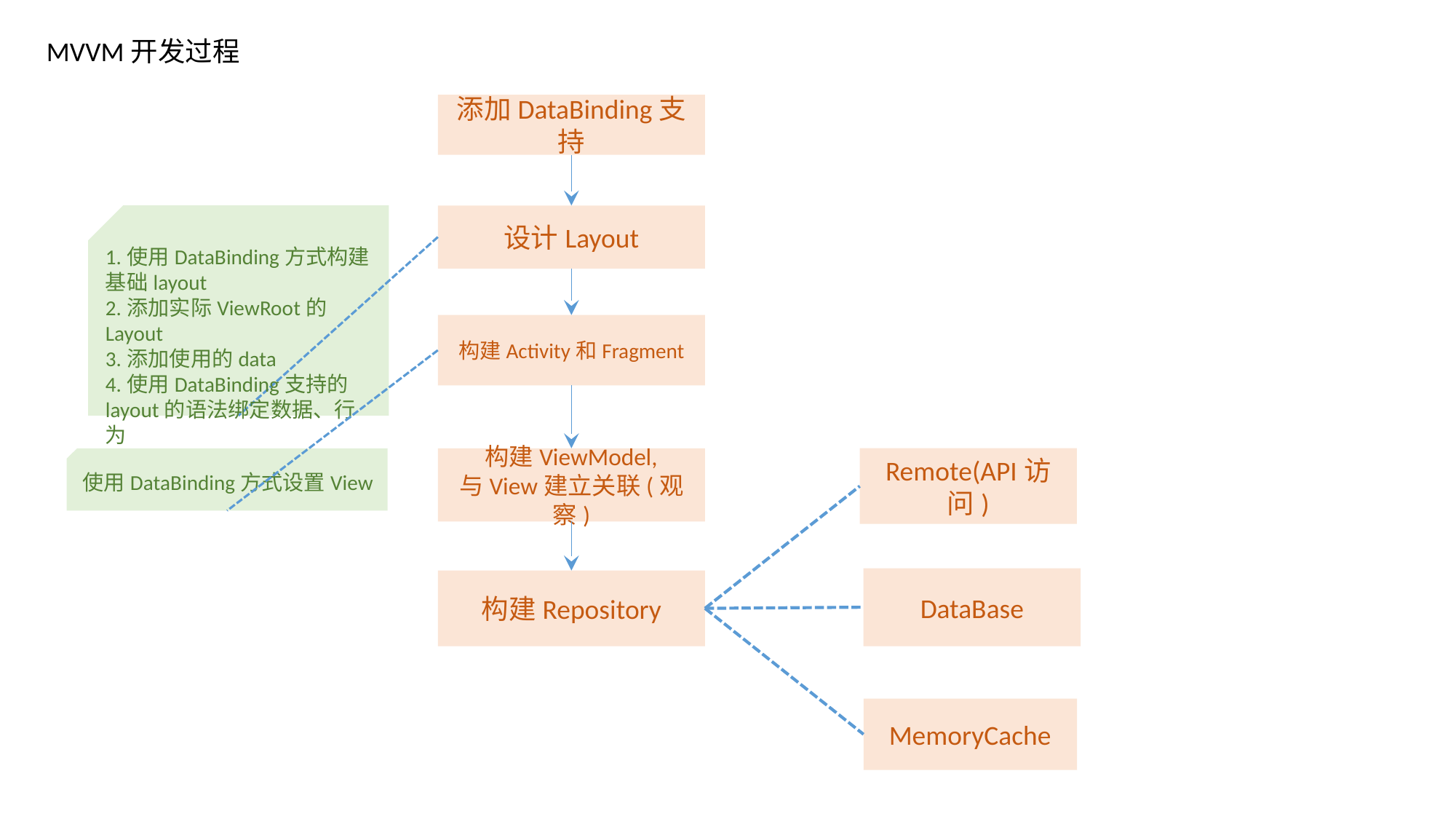

MVVM开发过程
添加DataBinding支持

设计Layout
1.使用DataBinding方式构建基础layout
2.添加实际ViewRoot的Layout
3.添加使用的data
4.使用DataBinding支持的layout的语法绑定数据、行为
构建Activity和Fragment
使用DataBinding方式设置View
构建ViewModel,
与View建立关联(观察)
Remote(API访问)
DataBase
构建Repository
MemoryCache